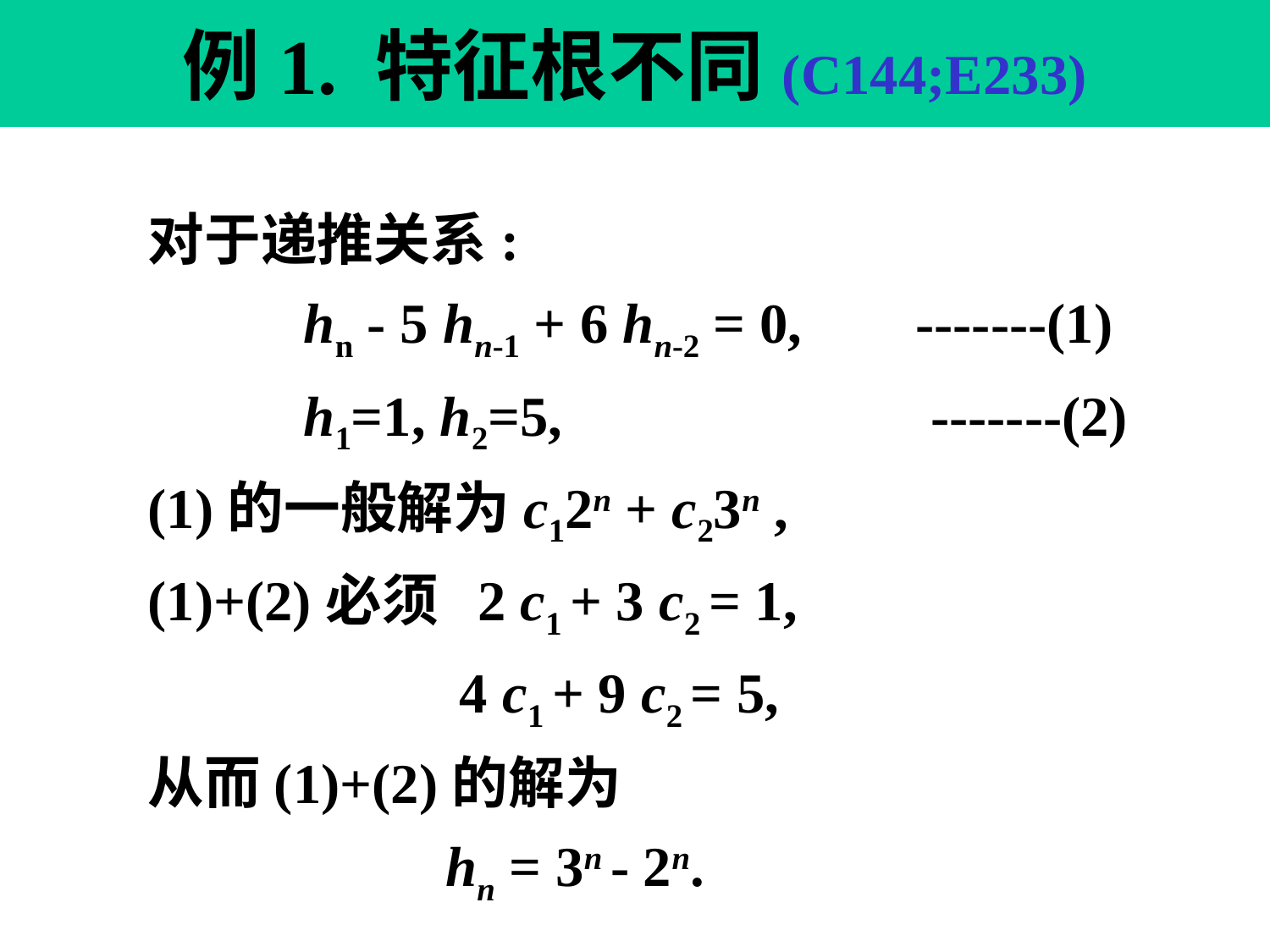

# 例1. 特征根不同(C144;E233)
对于递推关系:
           hn - 5 hn-1 + 6 hn-2 = 0,        -------(1)
           h1=1, h2=5,                          -------(2)
(1)的一般解为c12n + c23n ,
(1)+(2)必须  2 c1 + 3 c2 = 1,
                      4 c1 + 9 c2 = 5,
从而(1)+(2)的解为
                     hn = 3n - 2n.